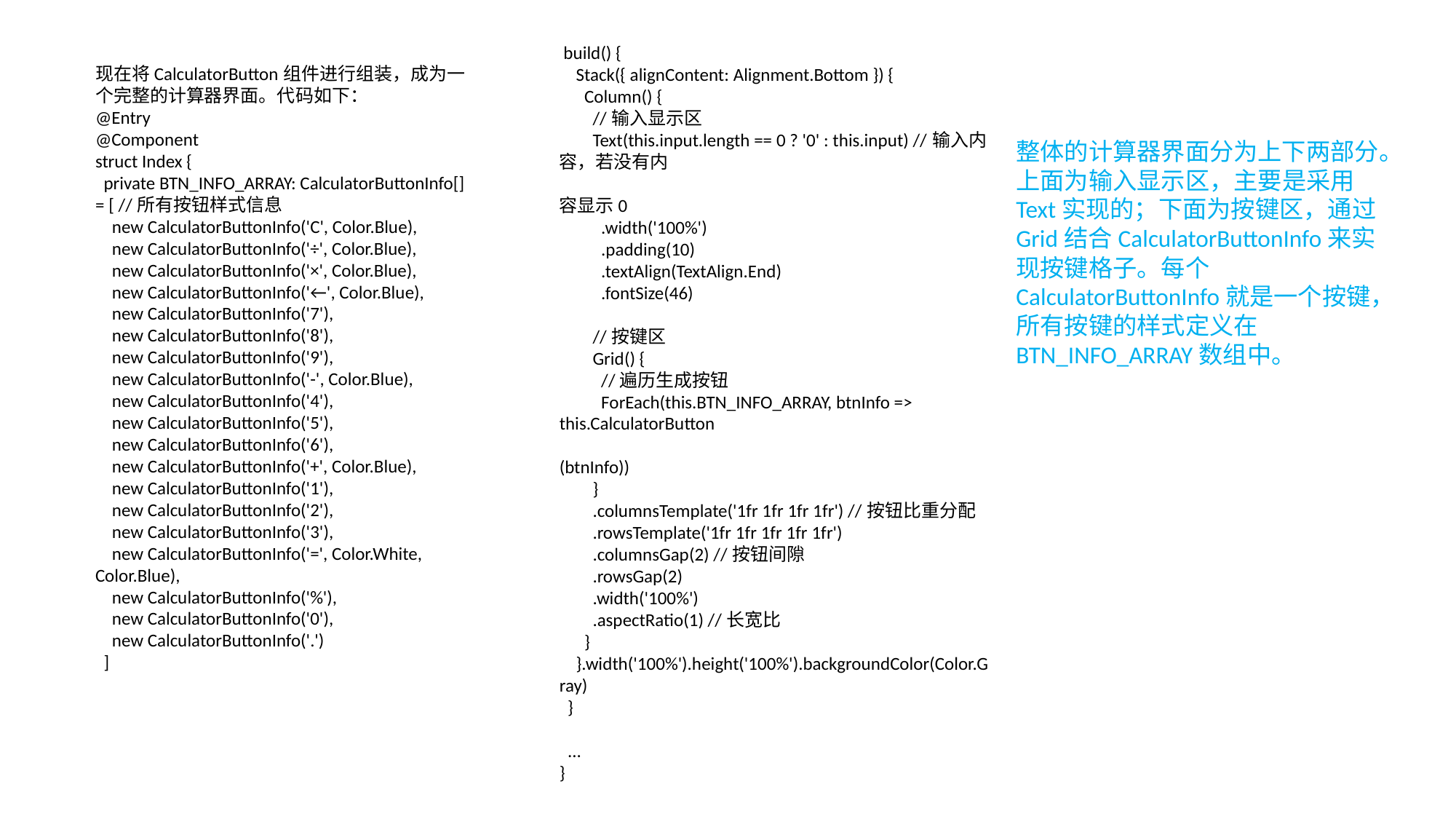

# 4.7.6  构造整体页面
 build() {
    Stack({ alignContent: Alignment.Bottom }) {
      Column() {
        //输入显示区
        Text(this.input.length == 0 ? '0' : this.input) //输入内容，若没有内

容显示0
          .width('100%')
          .padding(10)
          .textAlign(TextAlign.End)
          .fontSize(46)

        //按键区
        Grid() {
          //遍历生成按钮
          ForEach(this.BTN_INFO_ARRAY, btnInfo => this.CalculatorButton

(btnInfo))
        }
        .columnsTemplate('1fr 1fr 1fr 1fr') //按钮比重分配
        .rowsTemplate('1fr 1fr 1fr 1fr 1fr')
        .columnsGap(2) //按钮间隙
        .rowsGap(2)
        .width('100%')
        .aspectRatio(1) //长宽比
      }
    }.width('100%').height('100%').backgroundColor(Color.Gray)
  }

  ...
}
现在将CalculatorButton组件进行组装，成为一个完整的计算器界面。代码如下：
@Entry
@Component
struct Index {
  private BTN_INFO_ARRAY: CalculatorButtonInfo[] = [ //所有按钮样式信息
    new CalculatorButtonInfo('C', Color.Blue),
    new CalculatorButtonInfo('÷', Color.Blue),
    new CalculatorButtonInfo('×', Color.Blue),
    new CalculatorButtonInfo('←', Color.Blue),
    new CalculatorButtonInfo('7'),
    new CalculatorButtonInfo('8'),
    new CalculatorButtonInfo('9'),
    new CalculatorButtonInfo('-', Color.Blue),
    new CalculatorButtonInfo('4'),
    new CalculatorButtonInfo('5'),
    new CalculatorButtonInfo('6'),
    new CalculatorButtonInfo('+', Color.Blue),
    new CalculatorButtonInfo('1'),
    new CalculatorButtonInfo('2'),
    new CalculatorButtonInfo('3'),
    new CalculatorButtonInfo('=', Color.White, Color.Blue),
    new CalculatorButtonInfo('%'),
    new CalculatorButtonInfo('0'),
    new CalculatorButtonInfo('.')
  ]
整体的计算器界面分为上下两部分。上面为输入显示区，主要是采用Text实现的；下面为按键区，通过Grid结合CalculatorButtonInfo来实现按键格子。每个
CalculatorButtonInfo就是一个按键，所有按键的样式定义在BTN_INFO_ARRAY数组中。